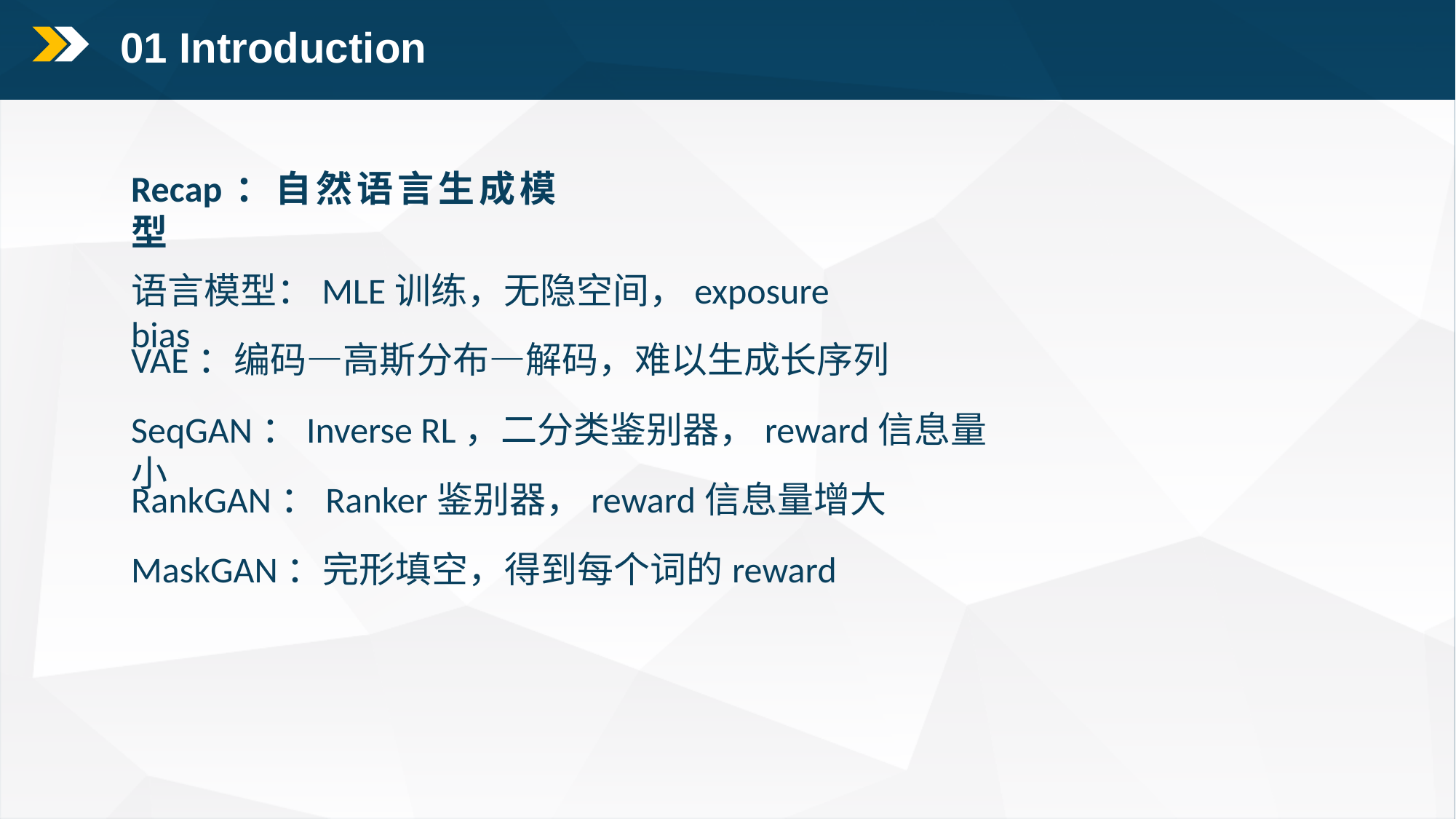

01 Introduction

Recap：自然语言生成模型
语言模型：MLE训练，无隐空间，exposure bias
VAE：编码—高斯分布—解码，难以生成长序列
SeqGAN：Inverse RL，二分类鉴别器，reward信息量小
RankGAN：Ranker鉴别器，reward信息量增大
MaskGAN：完形填空，得到每个词的reward